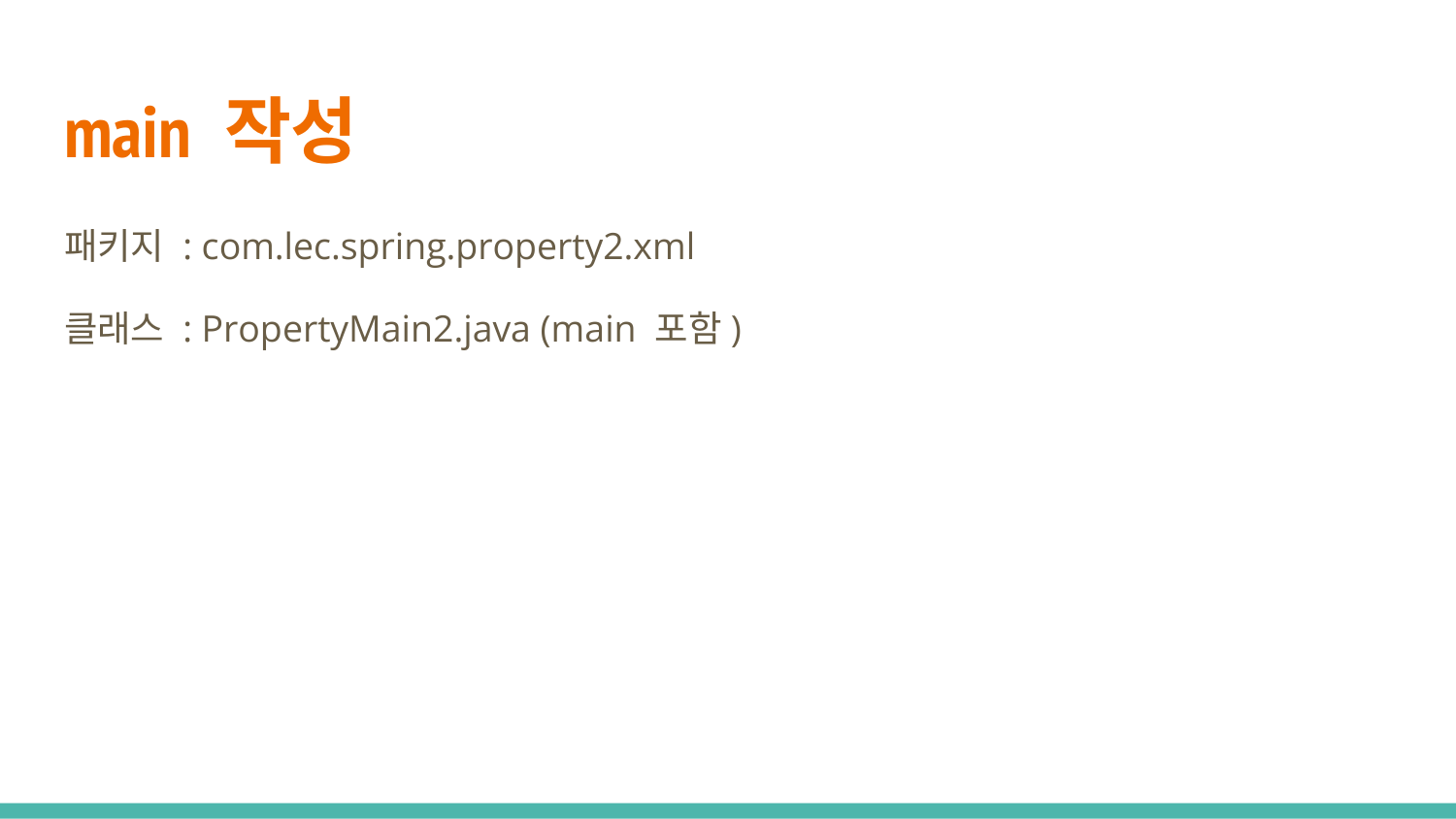

# main 작성
패키지 : com.lec.spring.property2.xml
클래스 : PropertyMain2.java (main 포함)